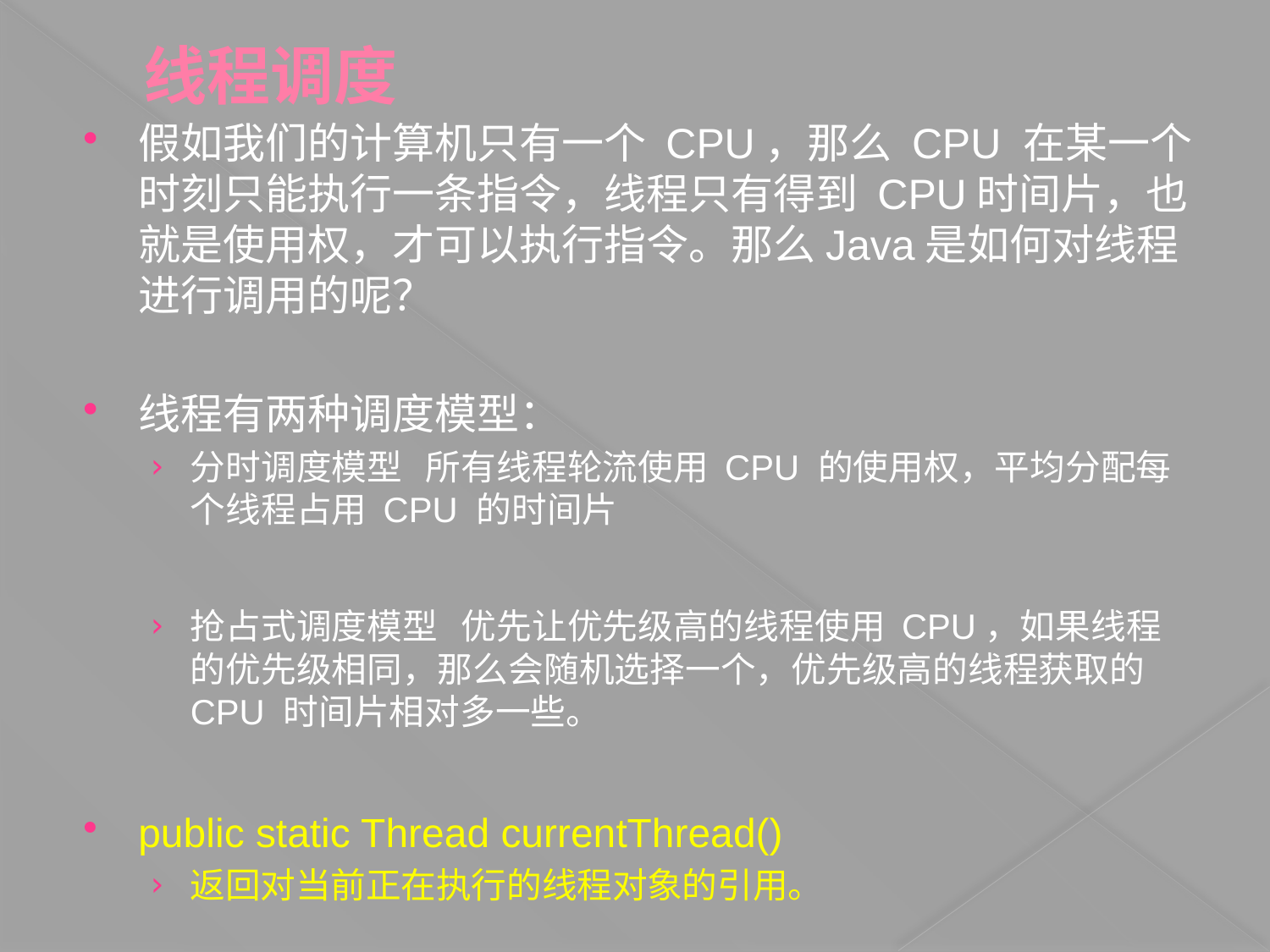

# 线程调度
假如我们的计算机只有一个 CPU，那么 CPU 在某一个时刻只能执行一条指令，线程只有得到 CPU时间片，也就是使用权，才可以执行指令。那么Java是如何对线程进行调用的呢？

线程有两种调度模型：
分时调度模型   所有线程轮流使用 CPU 的使用权，平均分配每个线程占用 CPU 的时间片

抢占式调度模型   优先让优先级高的线程使用 CPU，如果线程的优先级相同，那么会随机选择一个，优先级高的线程获取的 CPU 时间片相对多一些。

public static Thread currentThread()
返回对当前正在执行的线程对象的引用。